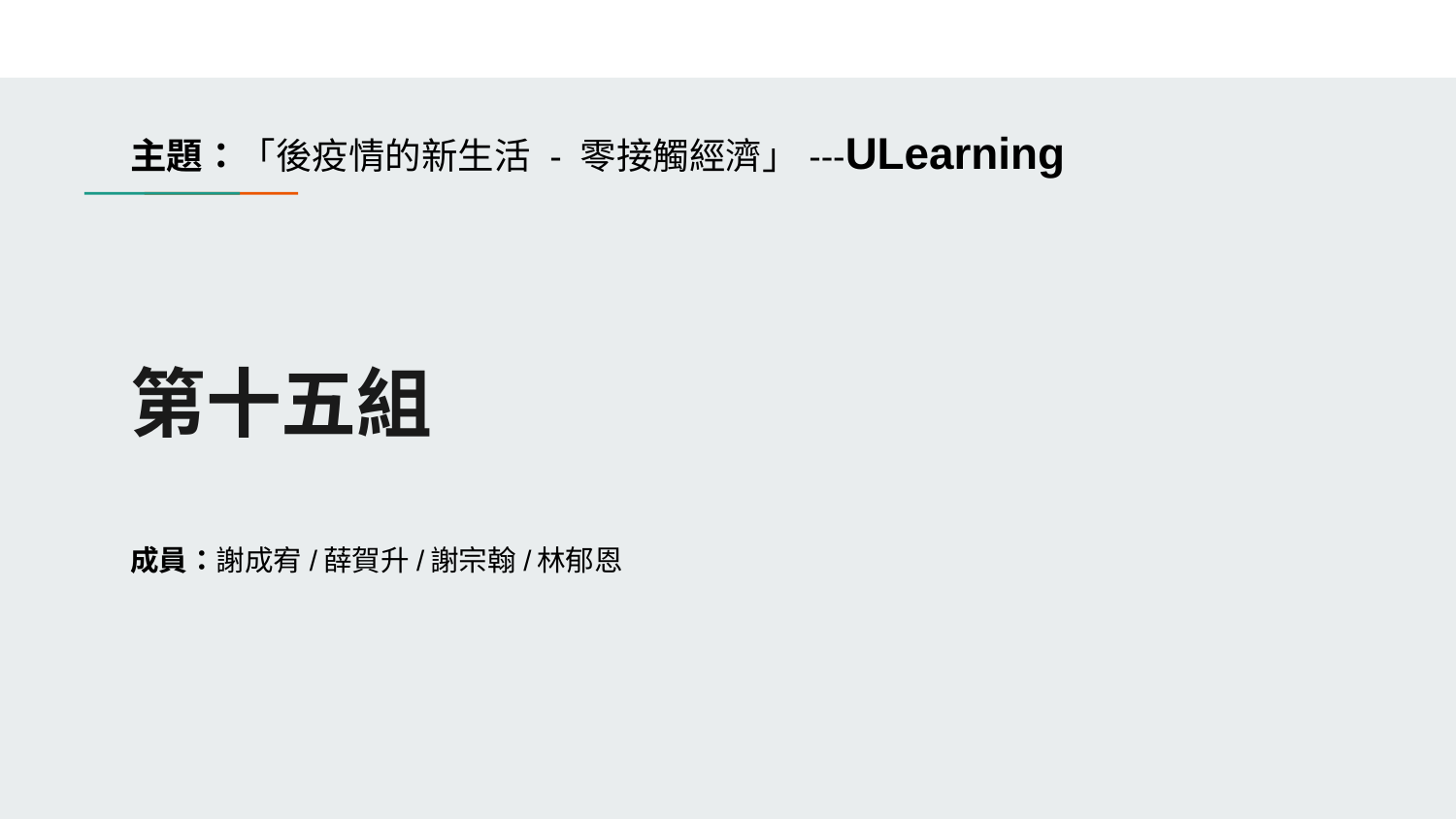

主題：「後疫情的新生活 - 零接觸經濟」---ULearning
# 第十五組

成員：謝成宥/薛賀升/謝宗翰/林郁恩